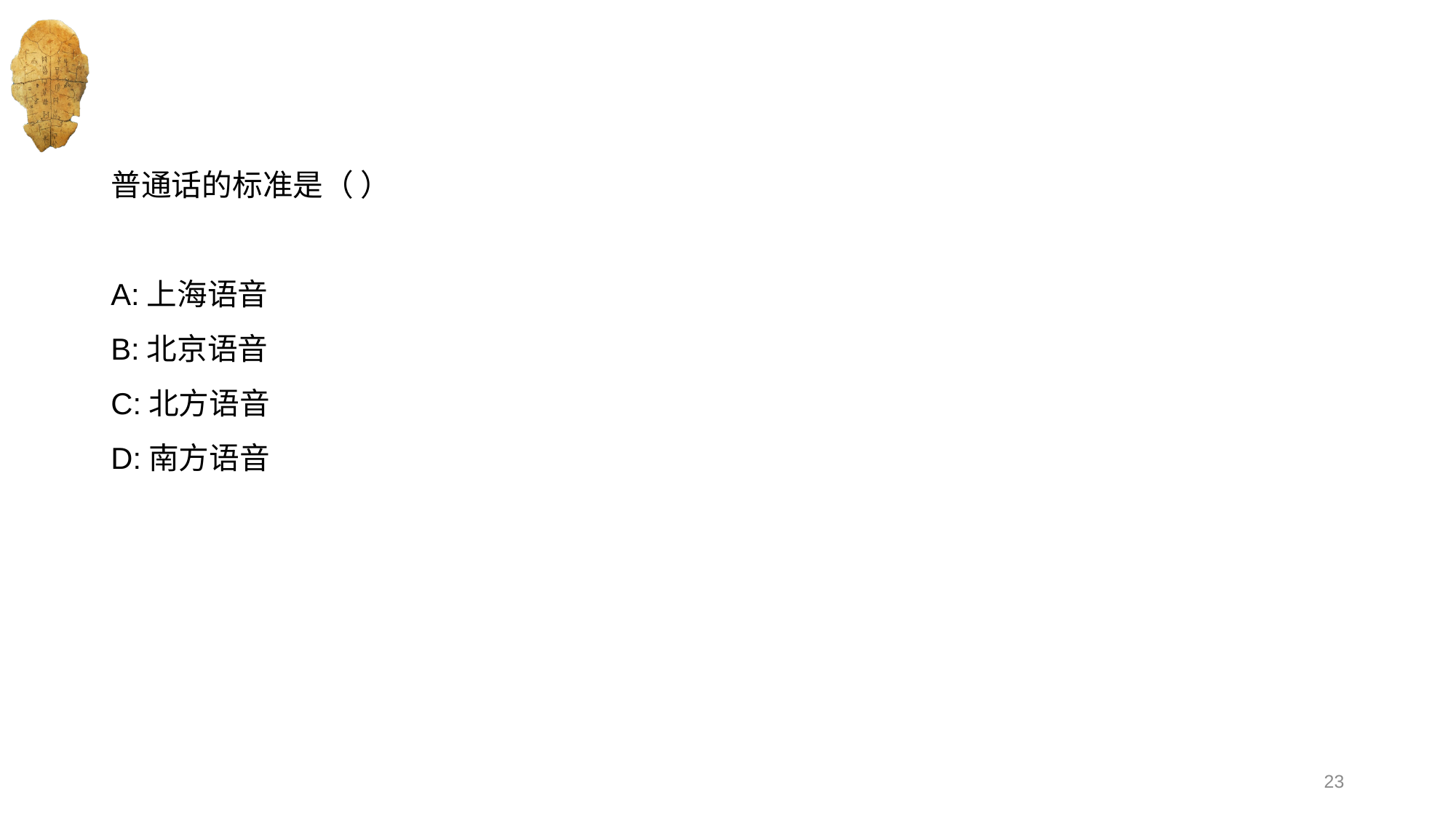

#
普通话的标准是（ ）

A:上海语音
B:北京语音
C:北方语音
D:南方语音

23